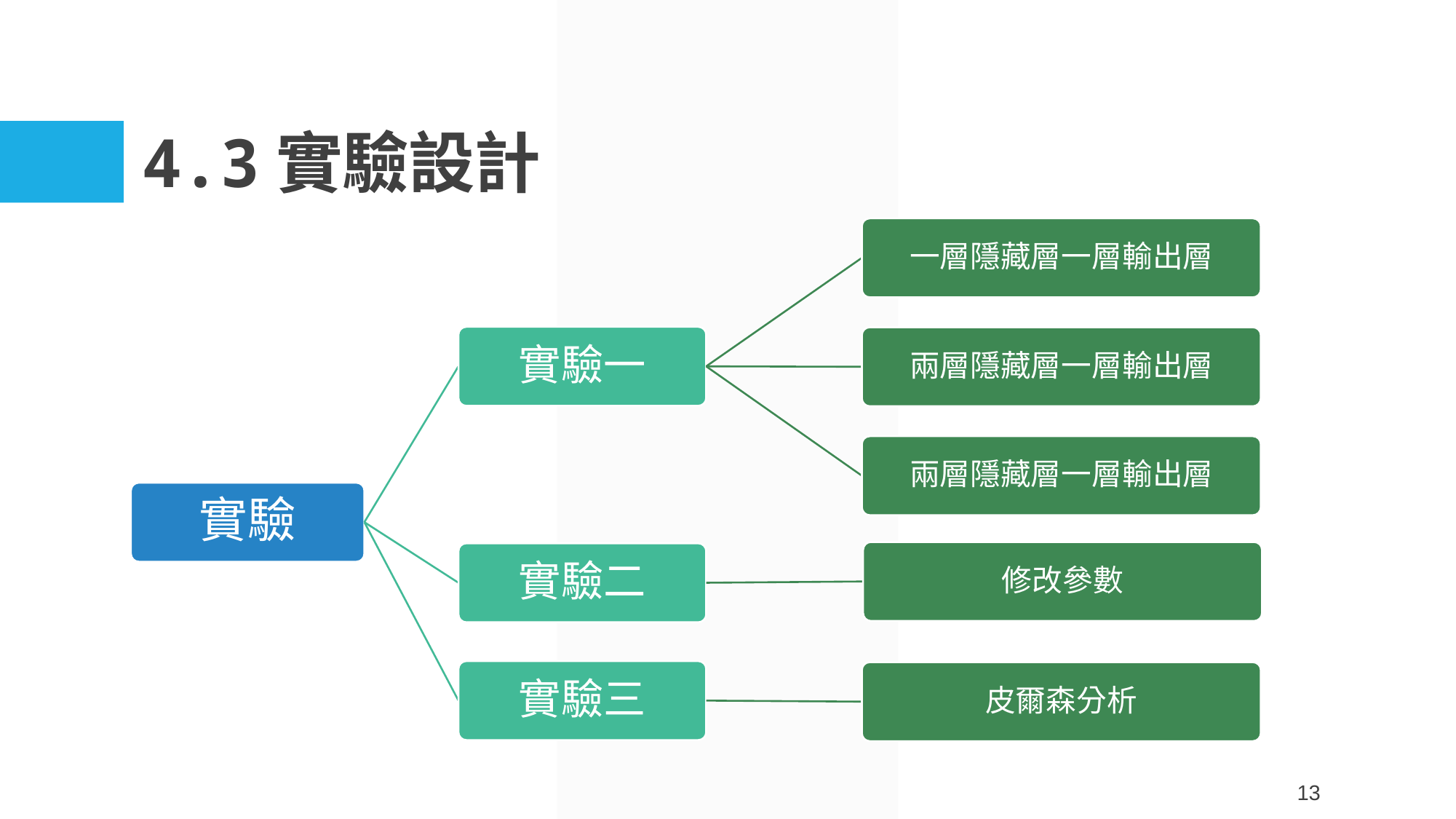

# 4.3實驗設計
一層隱藏層一層輸出層

實驗一
兩層隱藏層一層輸出層

兩層隱藏層一層輸出層

實驗
修改參數
實驗二

實驗三
皮爾森分析

13